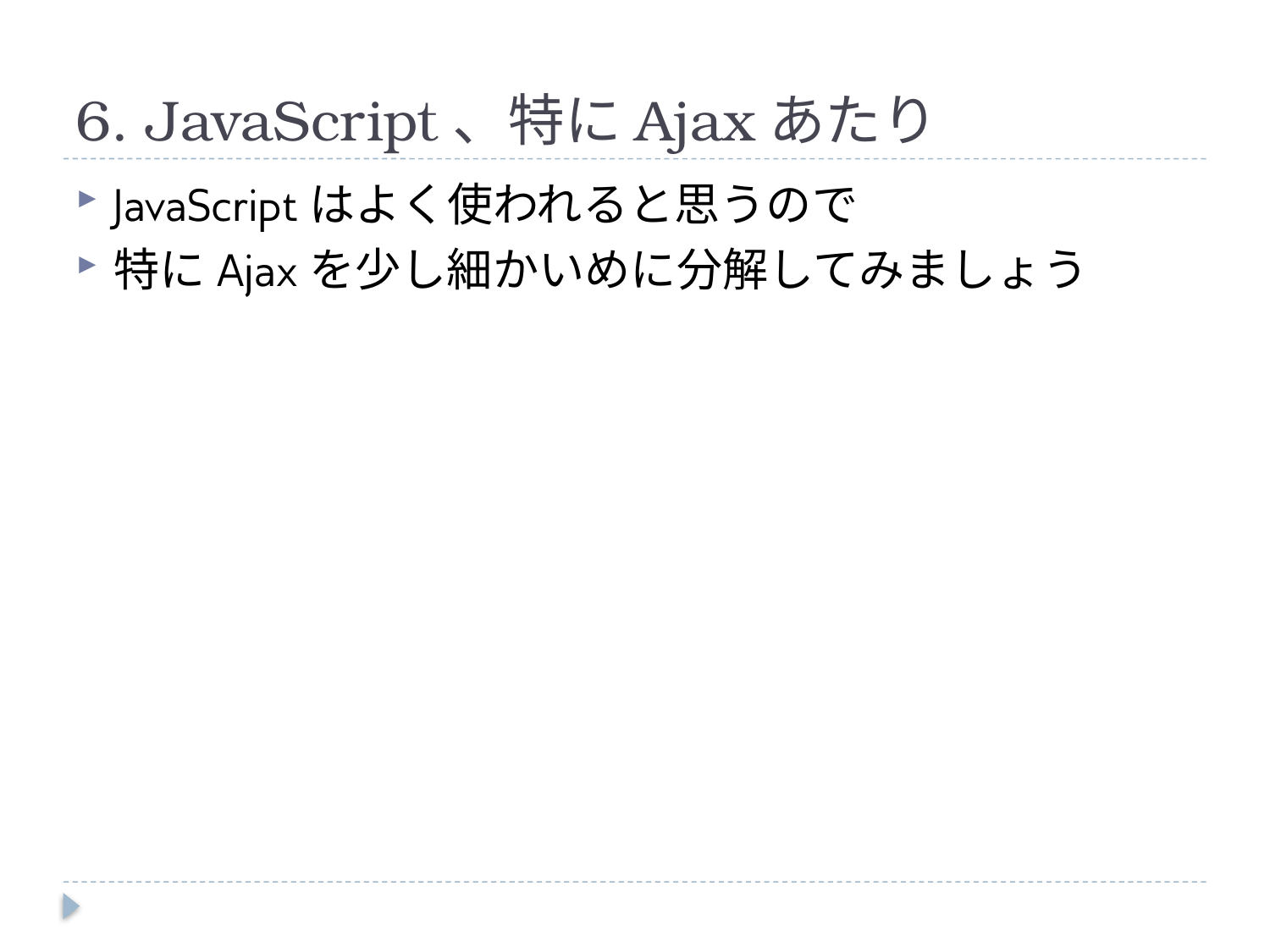

# 6. JavaScript、特にAjaxあたり
JavaScriptはよく使われると思うので
特にAjaxを少し細かいめに分解してみましょう